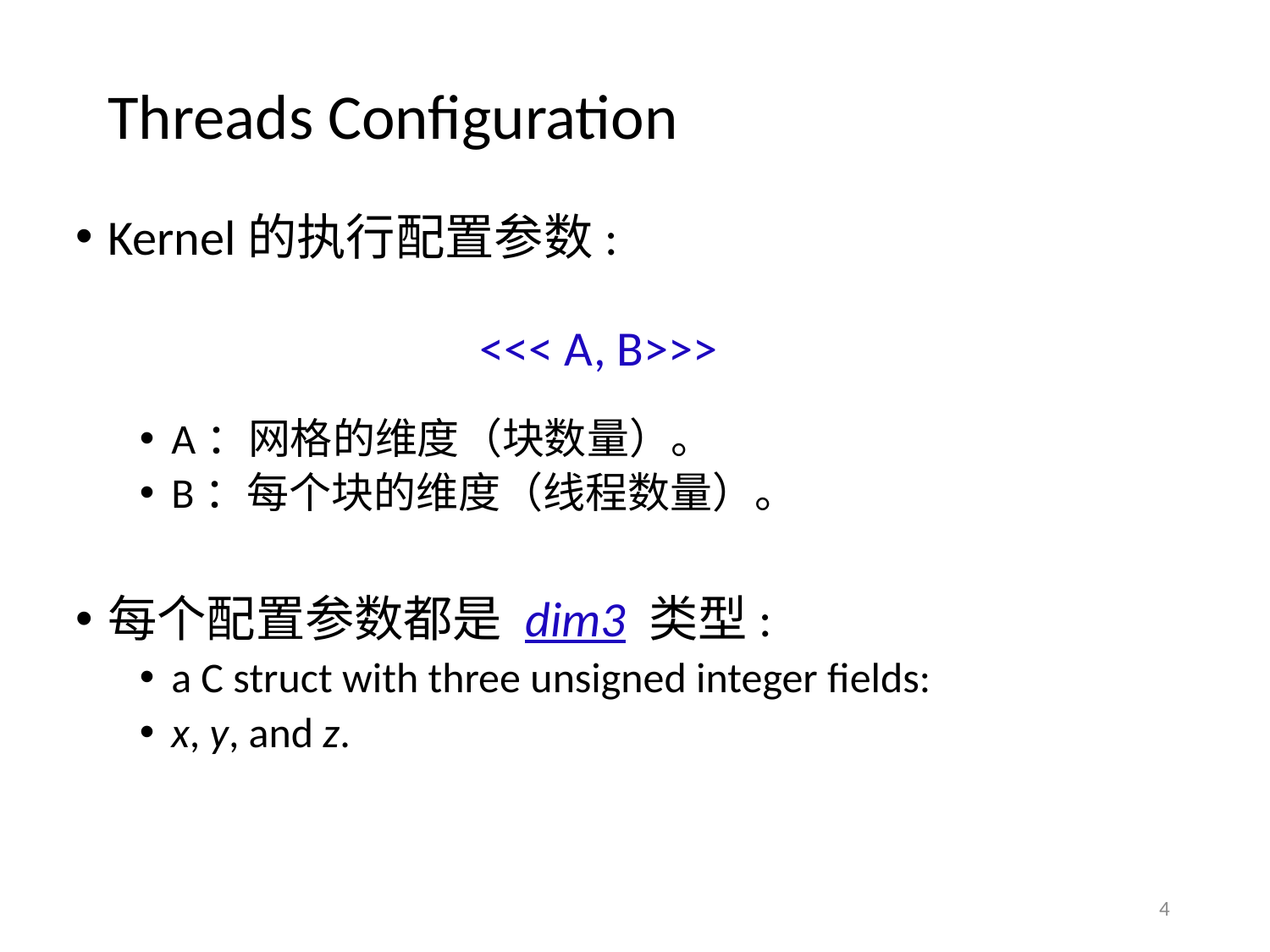

Threads Configuration
Kernel的执行配置参数:

                                    <<< A, B>>>

A：网格的维度（块数量）。
B：每个块的维度（线程数量）。

每个配置参数都是 dim3 类型:
a C struct with three unsigned integer fields:
x, y, and z.
4